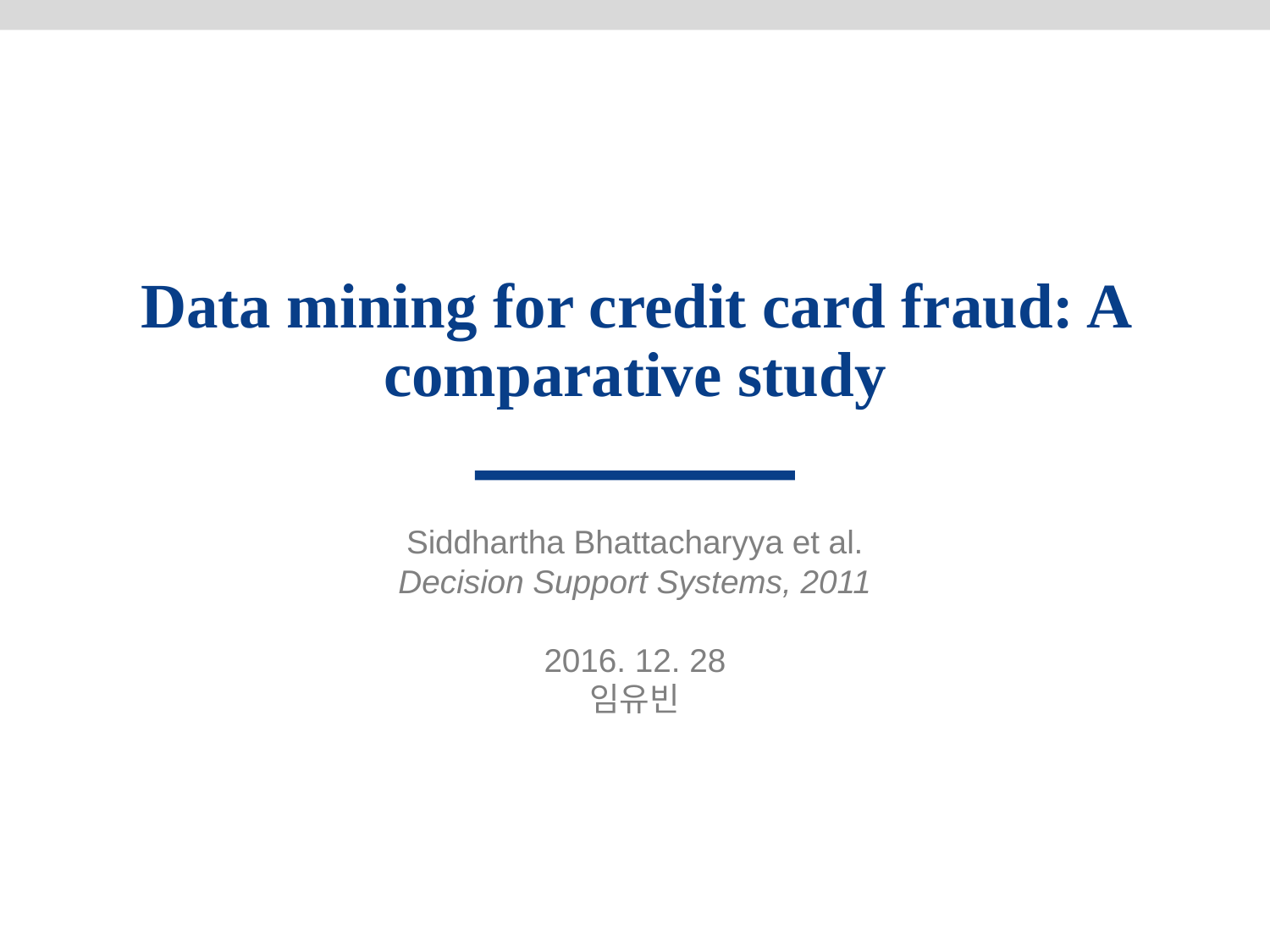

# Data mining for credit card fraud: A comparative study
Siddhartha Bhattacharyya et al.
Decision Support Systems, 2011

2016. 12. 28
임유빈